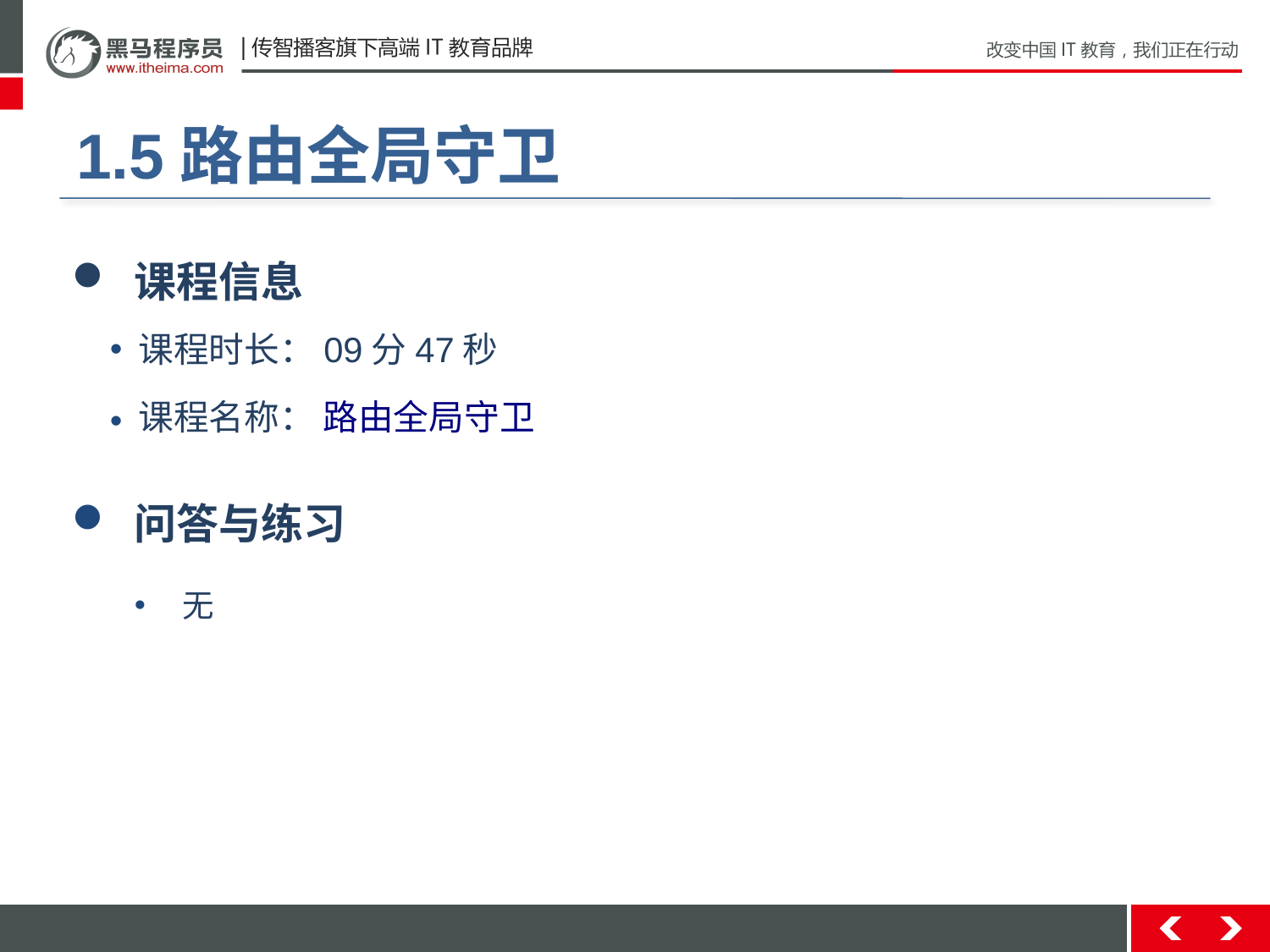

#
1.5路由全局守卫
 课程信息
 课程时长：09分47秒
 课程名称： 路由全局守卫
 问答与练习
无